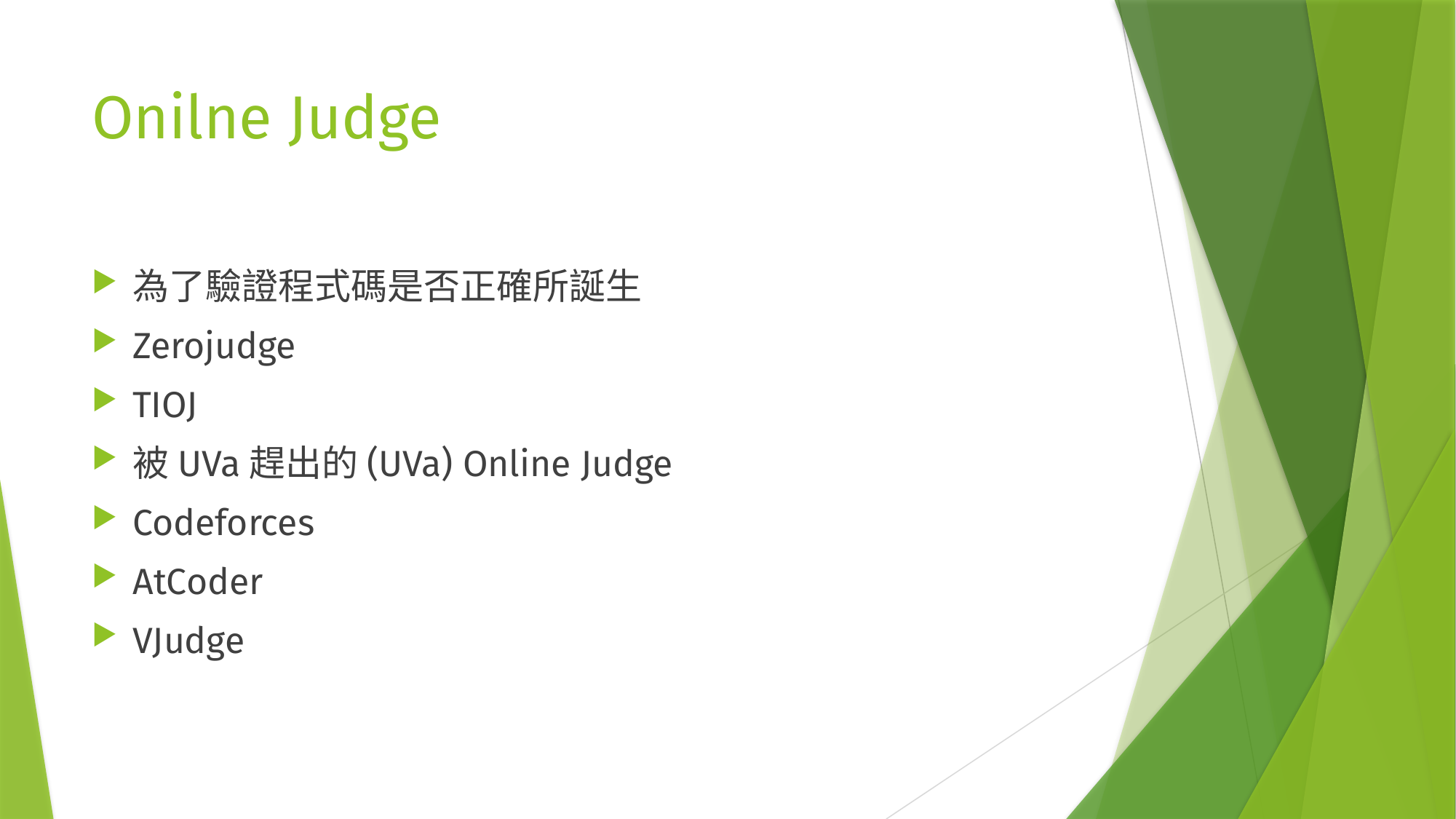

# Onilne Judge
為了驗證程式碼是否正確所誕生
Zerojudge
TIOJ
被UVa趕出的(UVa) Online Judge
Codeforces
AtCoder
VJudge